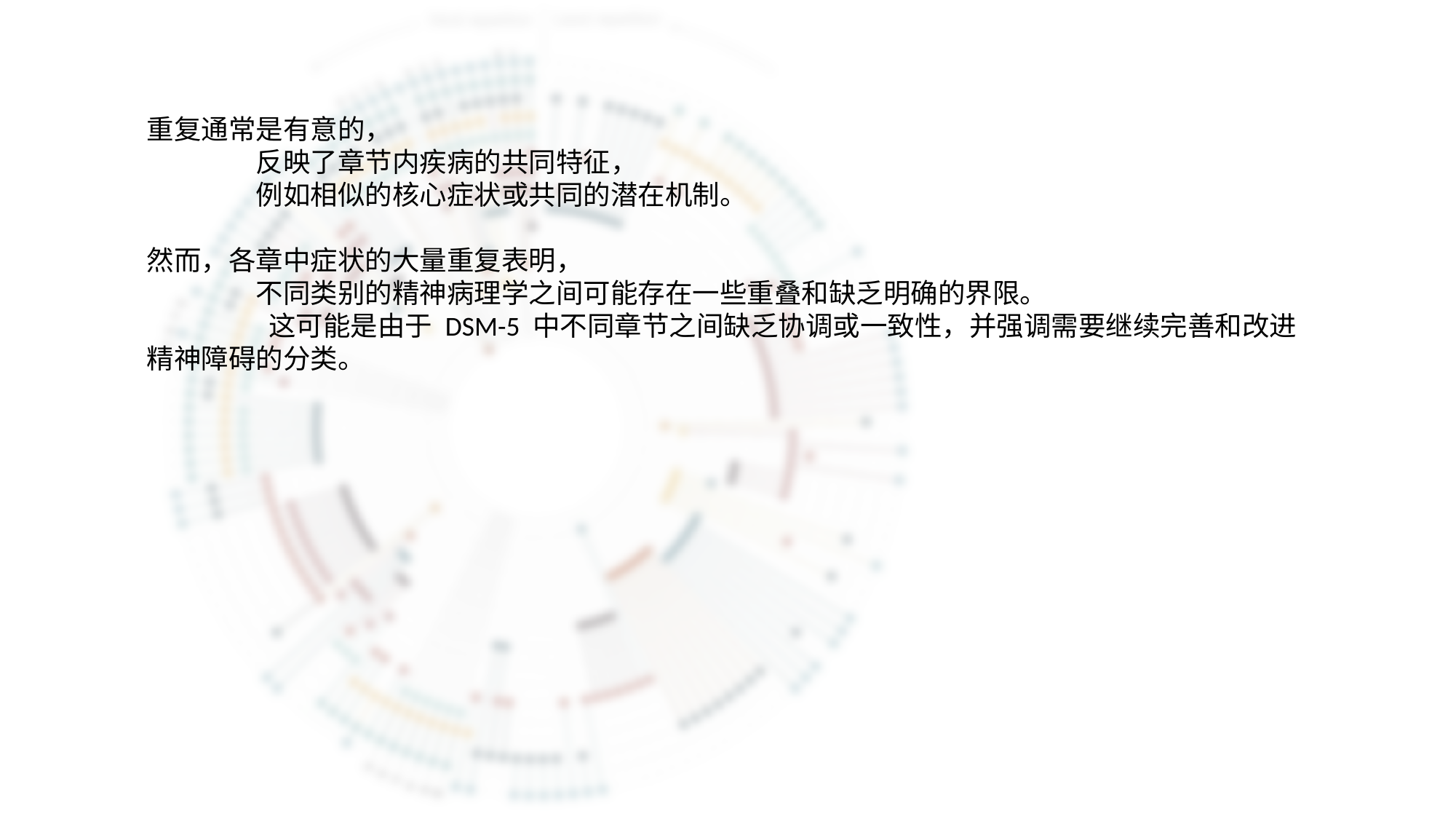

重复通常是有意的，
	反映了章节内疾病的共同特征，
	例如相似的核心症状或共同的潜在机制。

然而，各章中症状的大量重复表明，
	不同类别的精神病理学之间可能存在一些重叠和缺乏明确的界限。
	 这可能是由于 DSM-5 中不同章节之间缺乏协调或一致性，并强调需要继续完善和改进精神障碍的分类。